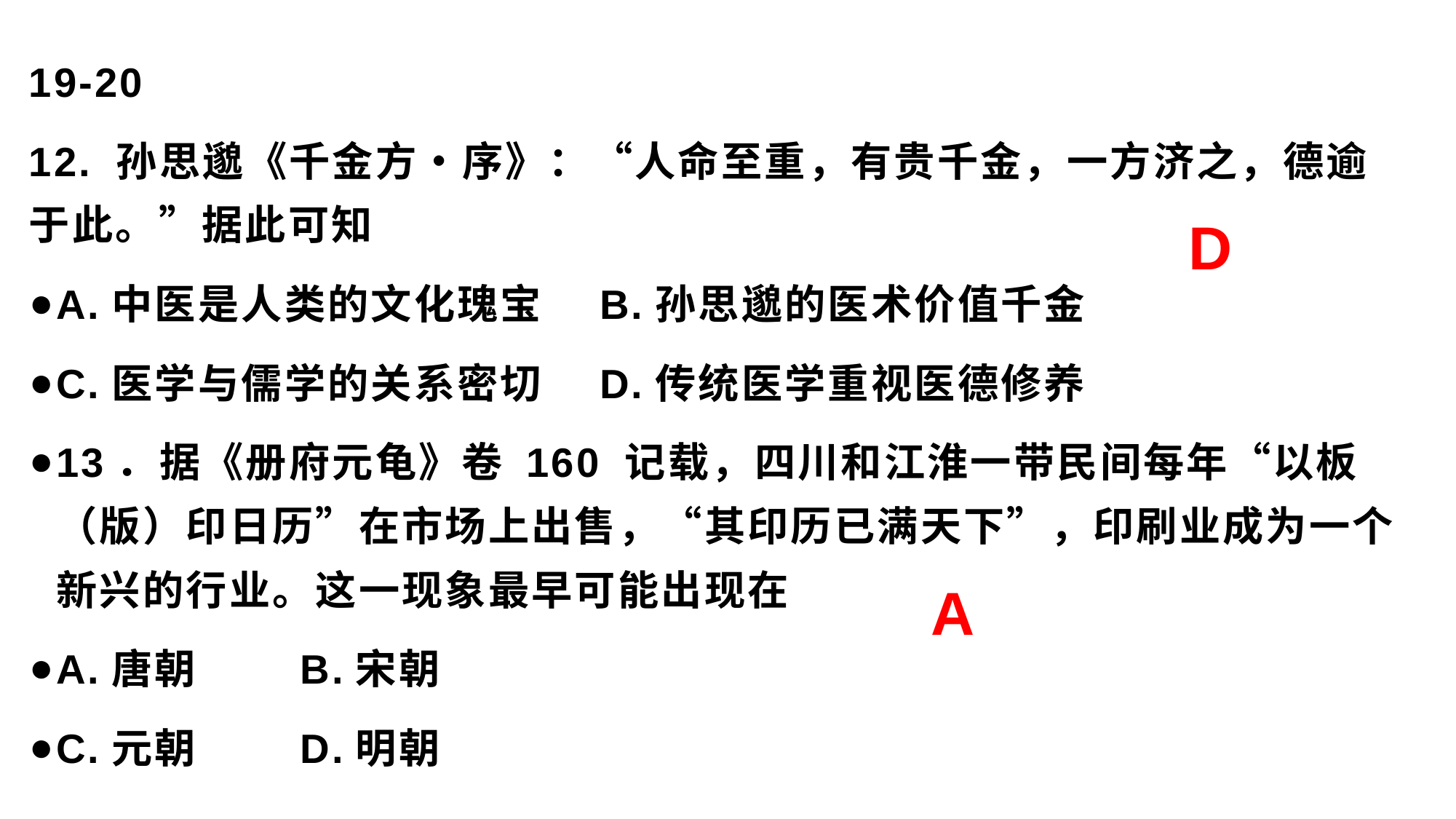

19-20
12. 孙思邈《千金方•序》：“人命至重，有贵千金，一方济之，德逾于此。”据此可知
A.中医是人类的文化瑰宝    B.孙思邈的医术价值千金
C.医学与儒学的关系密切    D.传统医学重视医德修养
13．据《册府元龟》卷 160 记载，四川和江淮一带民间每年“以板（版）印日历”在市场上出售，“其印历已满天下”，印刷业成为一个新兴的行业。这一现象最早可能出现在
A.唐朝        B.宋朝
C.元朝        D.明朝
D
A